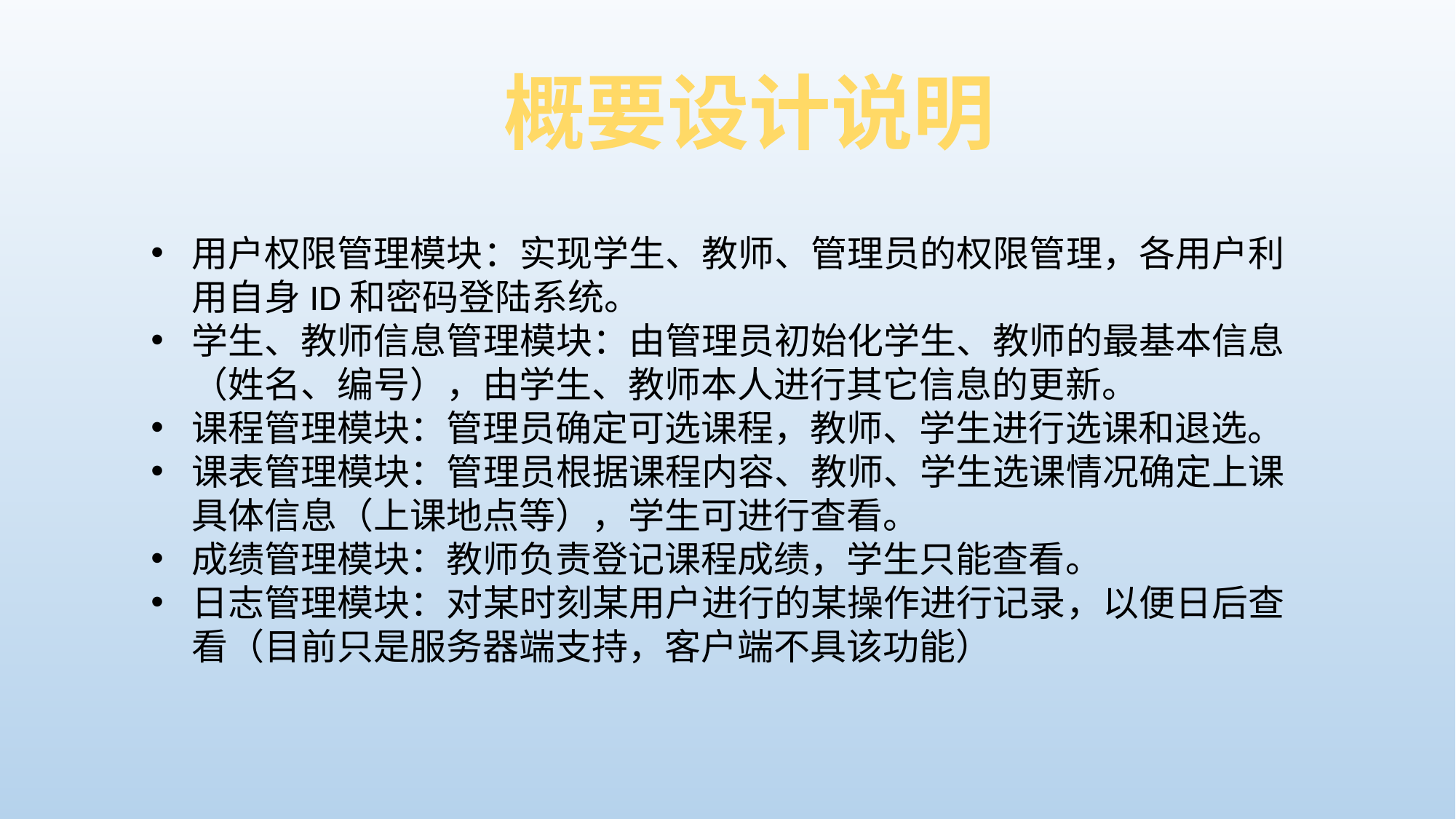

概要设计说明
用户权限管理模块：实现学生、教师、管理员的权限管理，各用户利用自身ID和密码登陆系统。
学生、教师信息管理模块：由管理员初始化学生、教师的最基本信息（姓名、编号），由学生、教师本人进行其它信息的更新。
课程管理模块：管理员确定可选课程，教师、学生进行选课和退选。
课表管理模块：管理员根据课程内容、教师、学生选课情况确定上课具体信息（上课地点等），学生可进行查看。
成绩管理模块：教师负责登记课程成绩，学生只能查看。
日志管理模块：对某时刻某用户进行的某操作进行记录，以便日后查看（目前只是服务器端支持，客户端不具该功能）